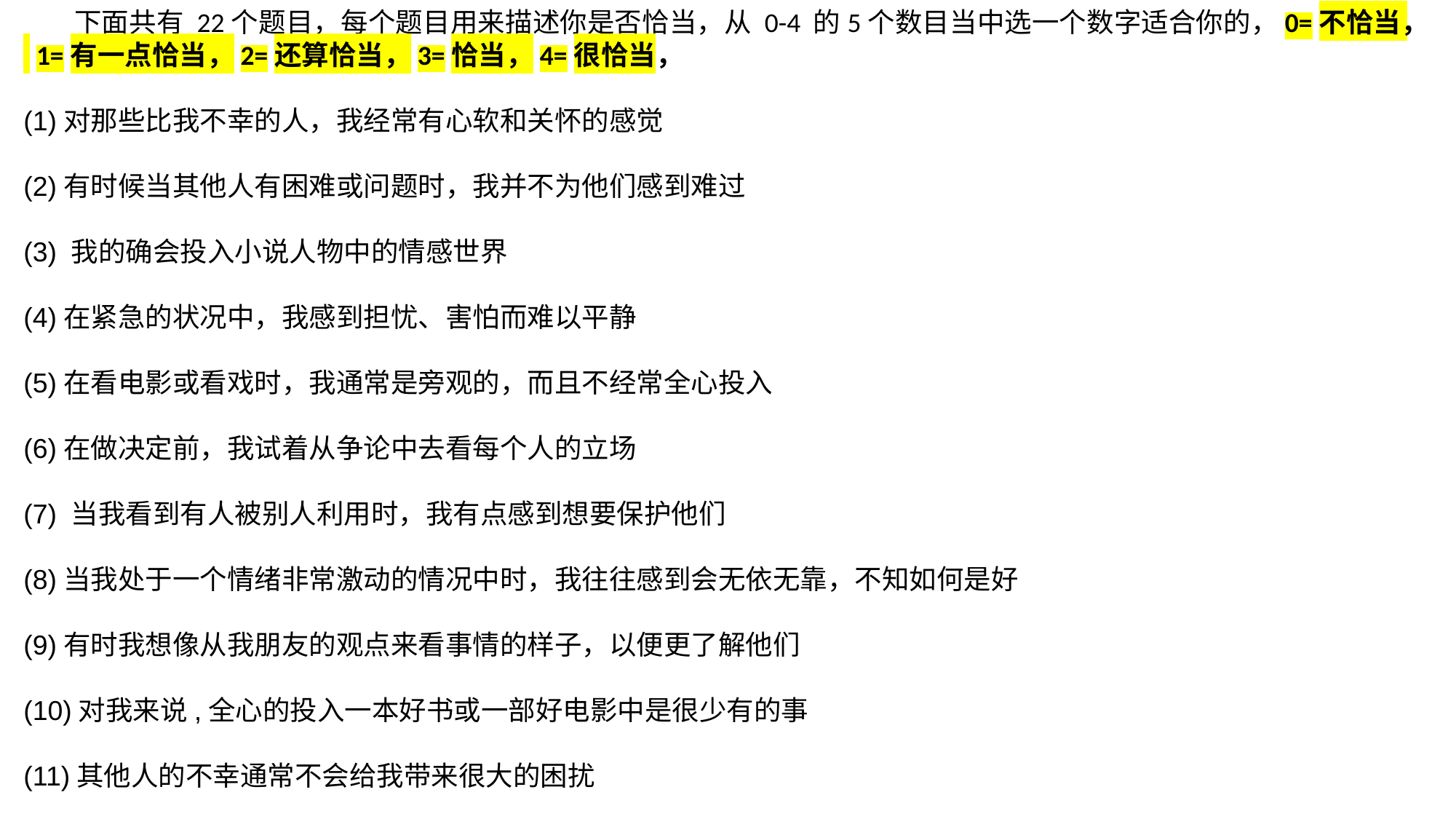

下面共有 22个题目，每个题目用来描述你是否恰当，从 0-4 的5个数目当中选一个数字适合你的，0=不恰当， 1=有一点恰当，2=还算恰当，3=恰当，4=很恰当，
(1)对那些比我不幸的人，我经常有心软和关怀的感觉
(2)有时候当其他人有困难或问题时，我并不为他们感到难过
(3) 我的确会投入小说人物中的情感世界
(4)在紧急的状况中，我感到担忧、害怕而难以平静
(5)在看电影或看戏时，我通常是旁观的，而且不经常全心投入
(6)在做决定前，我试着从争论中去看每个人的立场
(7) 当我看到有人被别人利用时，我有点感到想要保护他们
(8)当我处于一个情绪非常激动的情况中时，我往往感到会无依无靠，不知如何是好
(9)有时我想像从我朋友的观点来看事情的样子，以便更了解他们
(10)对我来说,全心的投入一本好书或一部好电影中是很少有的事
(11)其他人的不幸通常不会给我带来很大的困扰